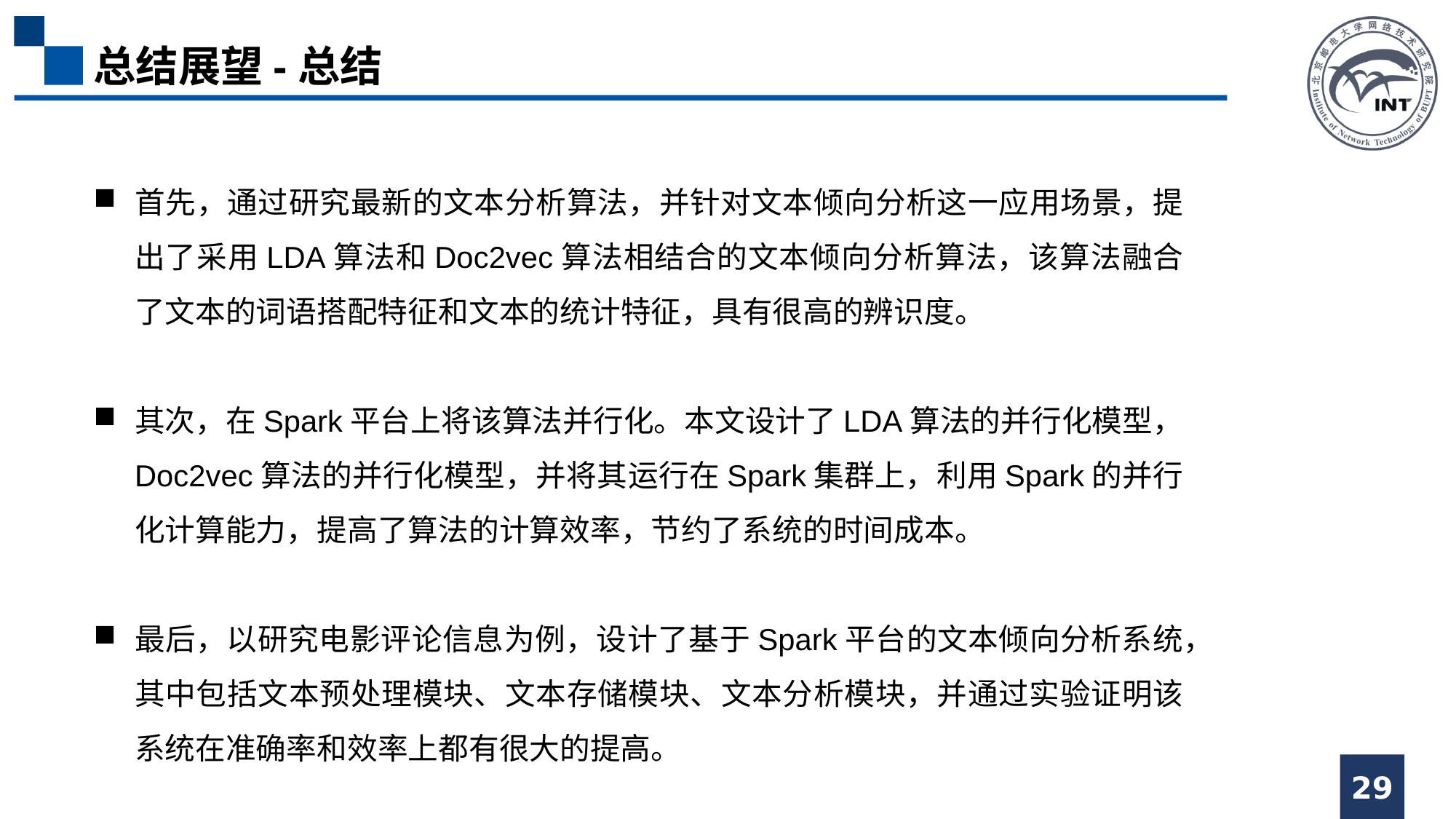

总结展望-总结
首先，通过研究最新的文本分析算法，并针对文本倾向分析这一应用场景，提出了采用LDA算法和Doc2vec算法相结合的文本倾向分析算法，该算法融合了文本的词语搭配特征和文本的统计特征，具有很高的辨识度。

其次，在Spark平台上将该算法并行化。本文设计了LDA算法的并行化模型，Doc2vec算法的并行化模型，并将其运行在Spark集群上，利用Spark的并行化计算能力，提高了算法的计算效率，节约了系统的时间成本。

最后，以研究电影评论信息为例，设计了基于Spark平台的文本倾向分析系统，其中包括文本预处理模块、文本存储模块、文本分析模块，并通过实验证明该系统在准确率和效率上都有很大的提高。
29